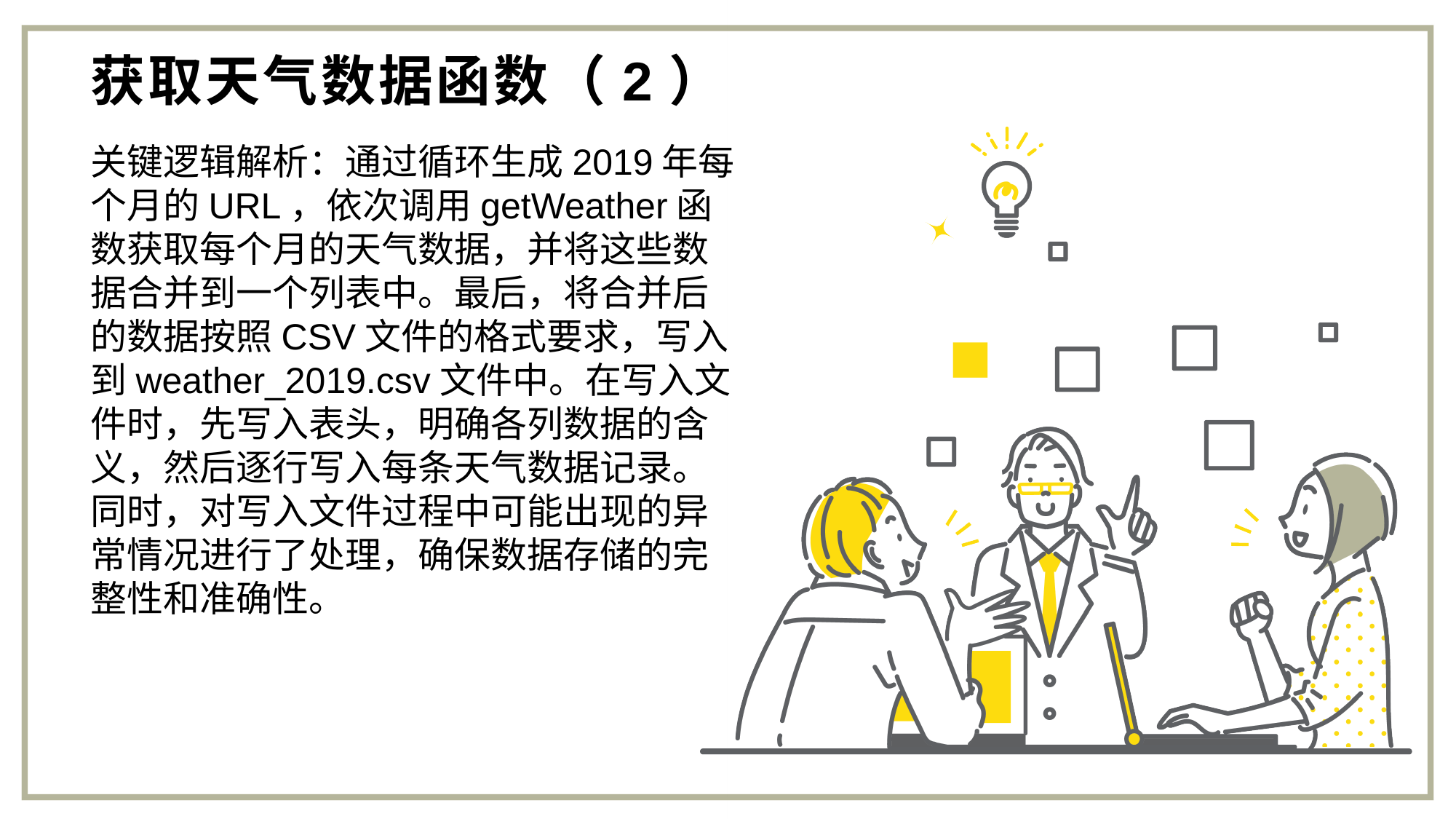

# 获取天气数据函数（2）
关键逻辑解析：通过循环生成2019年每个月的URL，依次调用getWeather函数获取每个月的天气数据，并将这些数据合并到一个列表中。最后，将合并后的数据按照CSV文件的格式要求，写入到weather_2019.csv文件中。在写入文件时，先写入表头，明确各列数据的含义，然后逐行写入每条天气数据记录。同时，对写入文件过程中可能出现的异常情况进行了处理，确保数据存储的完整性和准确性。